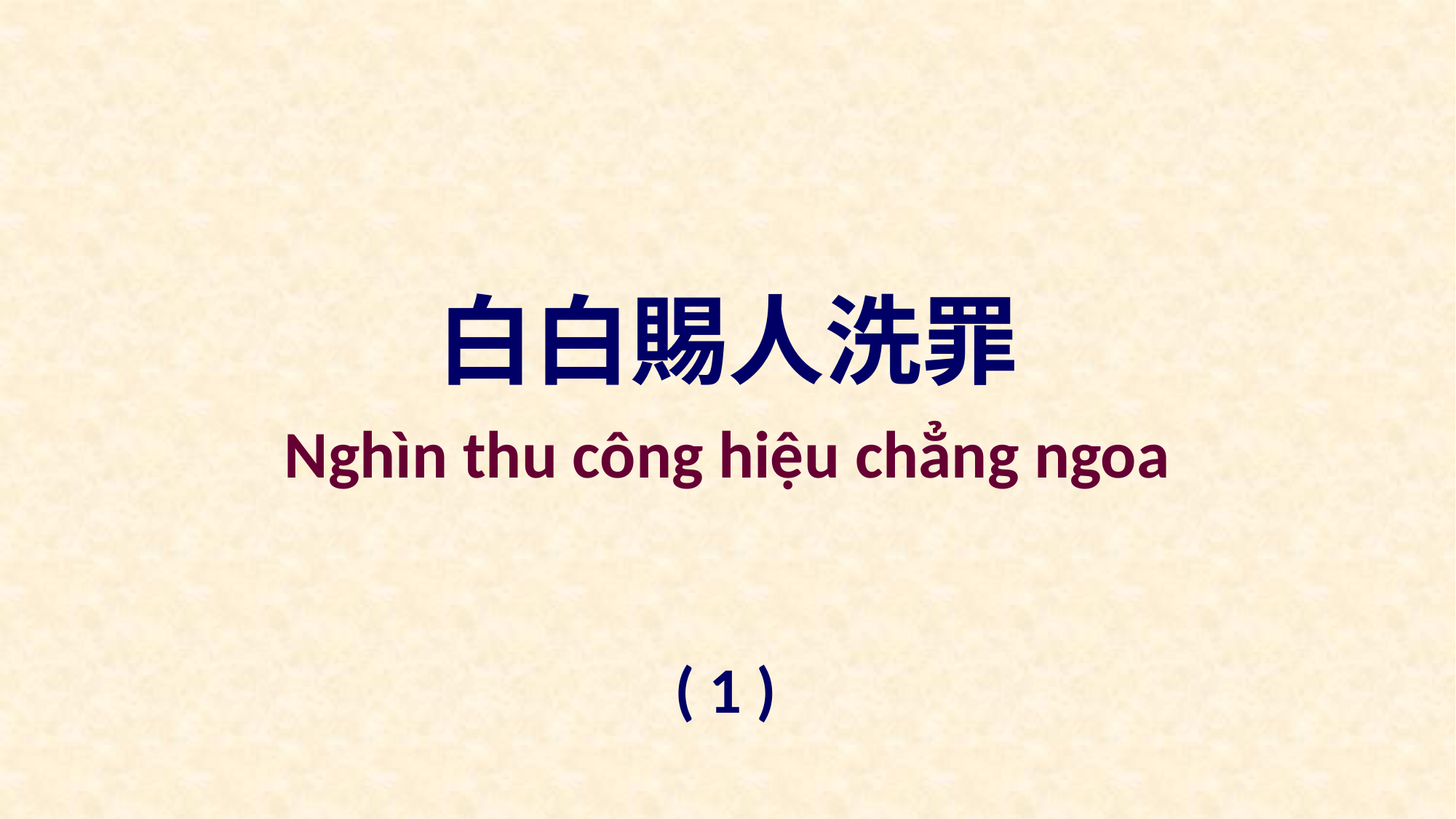

白白賜人洗罪
Nghìn thu công hiệu chẳng ngoa
( 1 )